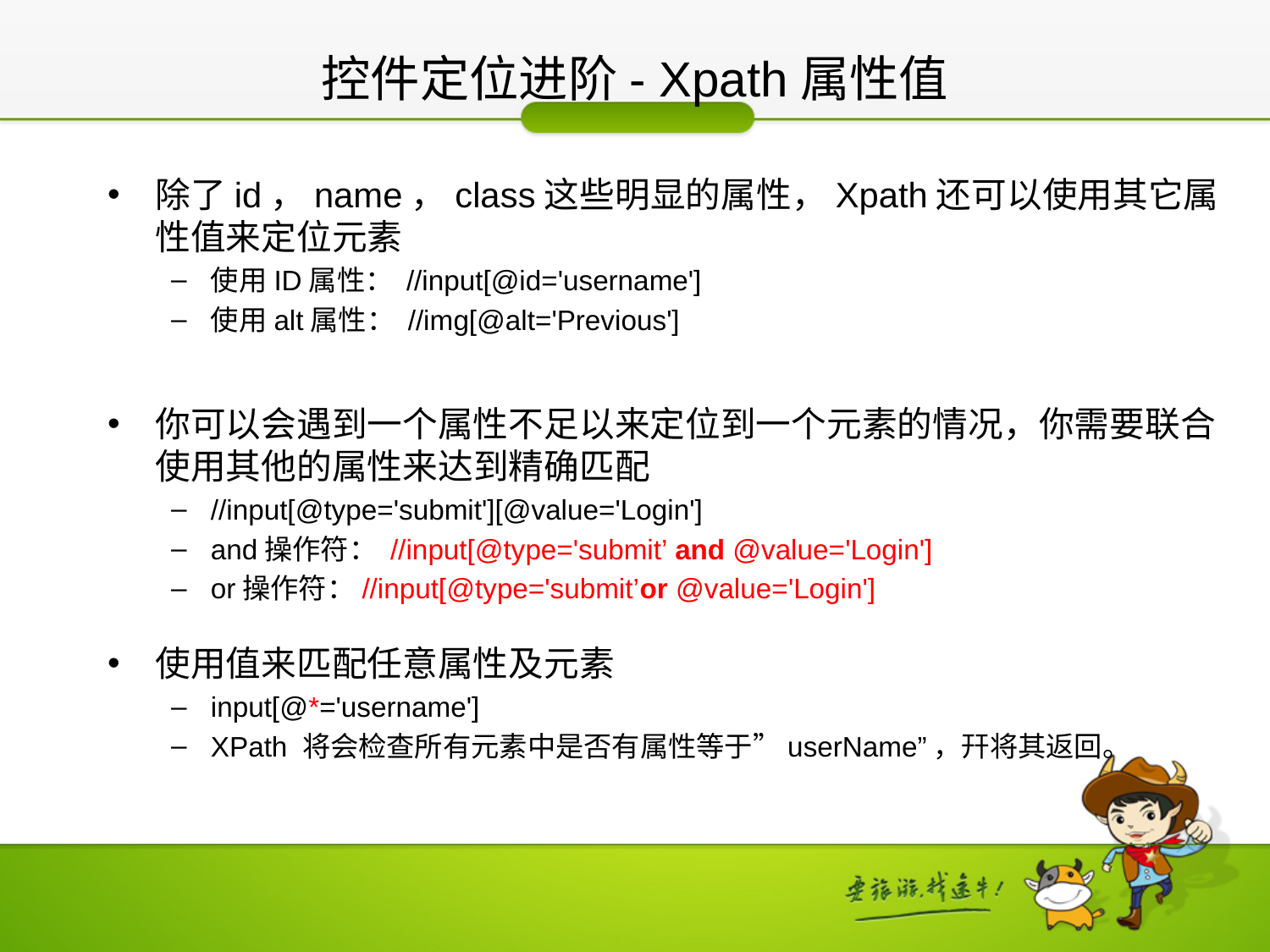

# 控件定位进阶- Xpath属性值
除了id，name，class这些明显的属性，Xpath还可以使用其它属性值来定位元素
使用ID属性： //input[@id='username']
使用alt属性： //img[@alt='Previous']

你可以会遇到一个属性不足以来定位到一个元素的情况，你需要联合使用其他的属性来达到精确匹配
//input[@type='submit'][@value='Login']
and操作符： //input[@type='submit’ and @value='Login']
or操作符：//input[@type='submit’or @value='Login']

使用值来匹配任意属性及元素
input[@*='username']
XPath 将会检查所有元素中是否有属性等于”userName”，幵将其返回。